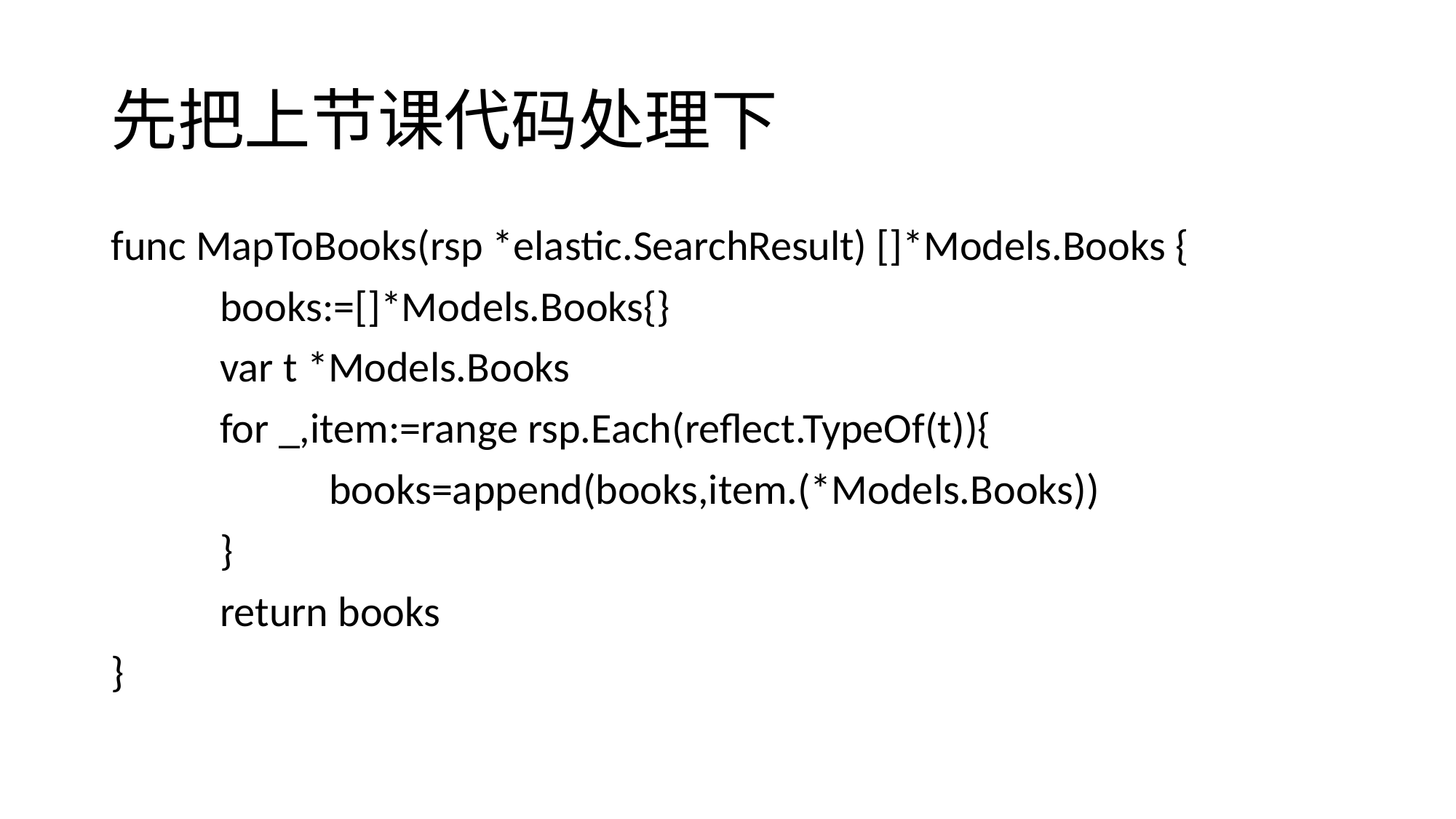

# 先把上节课代码处理下
func MapToBooks(rsp *elastic.SearchResult) []*Models.Books {
	books:=[]*Models.Books{}
	var t *Models.Books
	for _,item:=range rsp.Each(reflect.TypeOf(t)){
		books=append(books,item.(*Models.Books))
	}
	return books
}